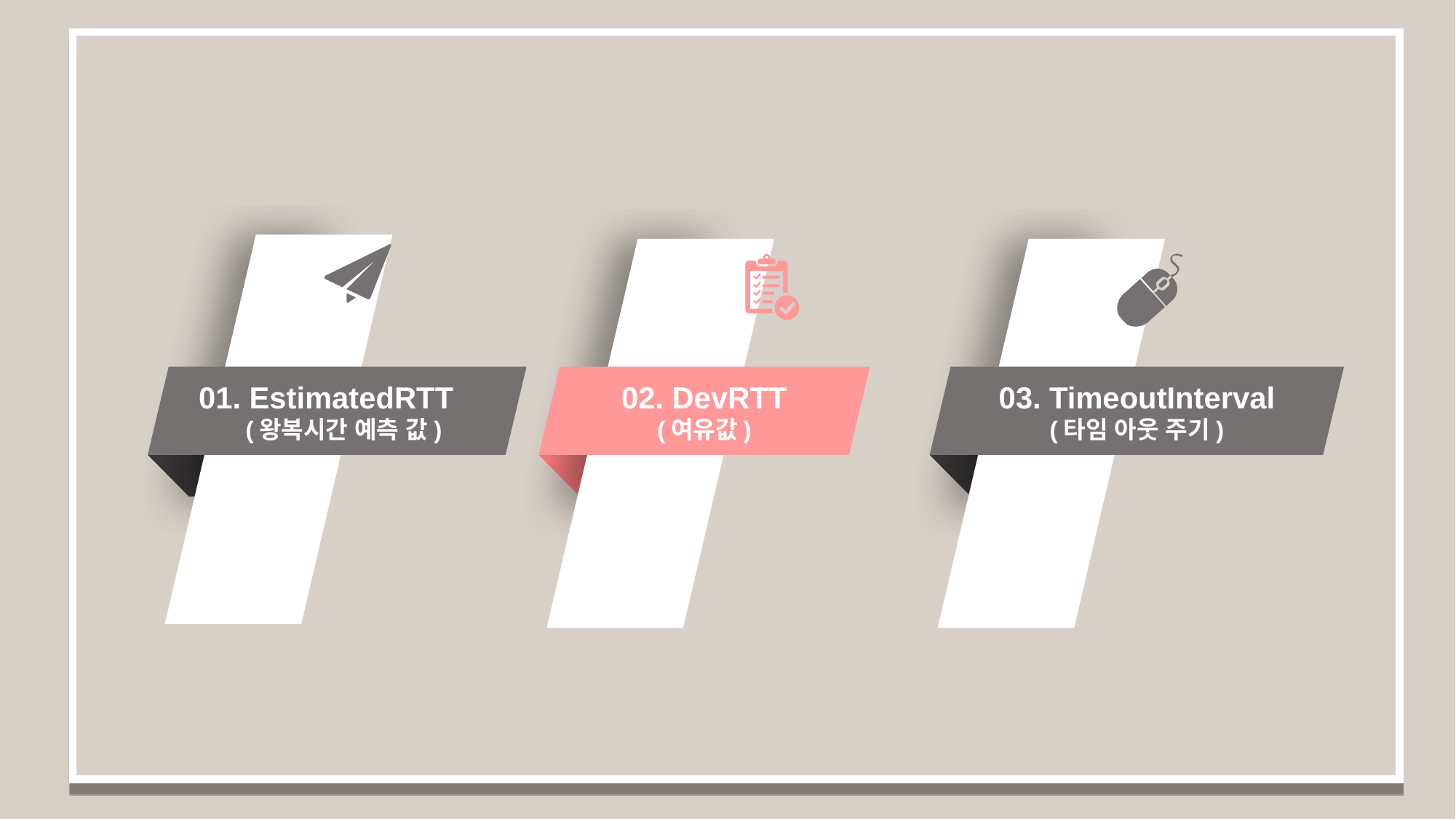

01. EstimatedRTT
  (왕복시간 예측 값)
02. DevRTT
(여유값)
03. TimeoutInterval
(타임 아웃 주기)